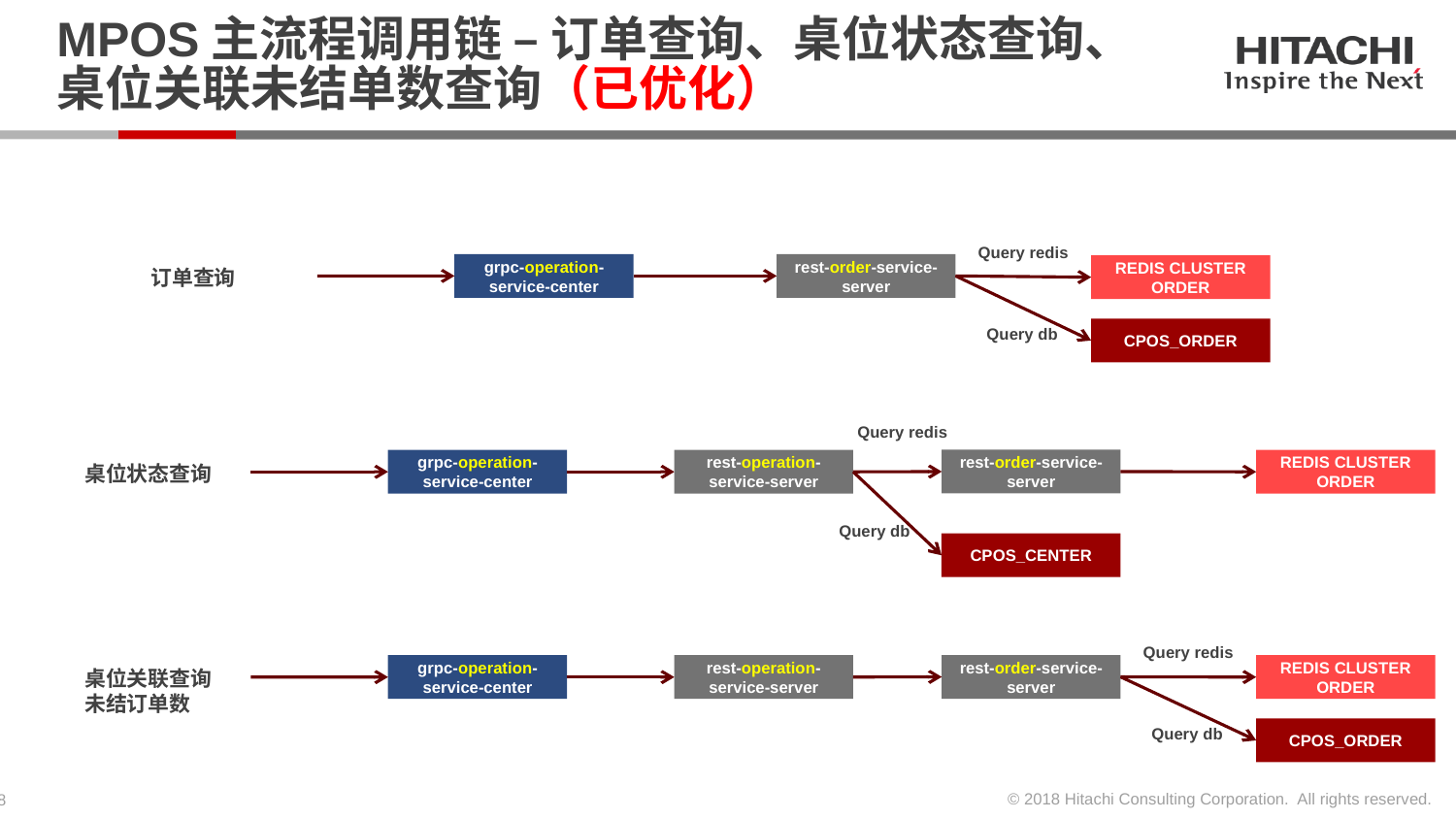

# MPOS主流程调用链 – 订单查询、桌位状态查询、桌位关联未结单数查询（已优化）
Query redis
grpc-operation-service-center
rest-order-service-server
REDIS CLUSTER
ORDER
订单查询
Query db
CPOS_ORDER
Query redis
rest-order-service-server
grpc-operation-service-center
rest-operation-service-server
REDIS CLUSTER
ORDER
桌位状态查询
Query db
CPOS_CENTER
Query redis
rest-order-service-server
grpc-operation-service-center
rest-operation-service-server
REDIS CLUSTER
ORDER
桌位关联查询
未结订单数
Query db
CPOS_ORDER